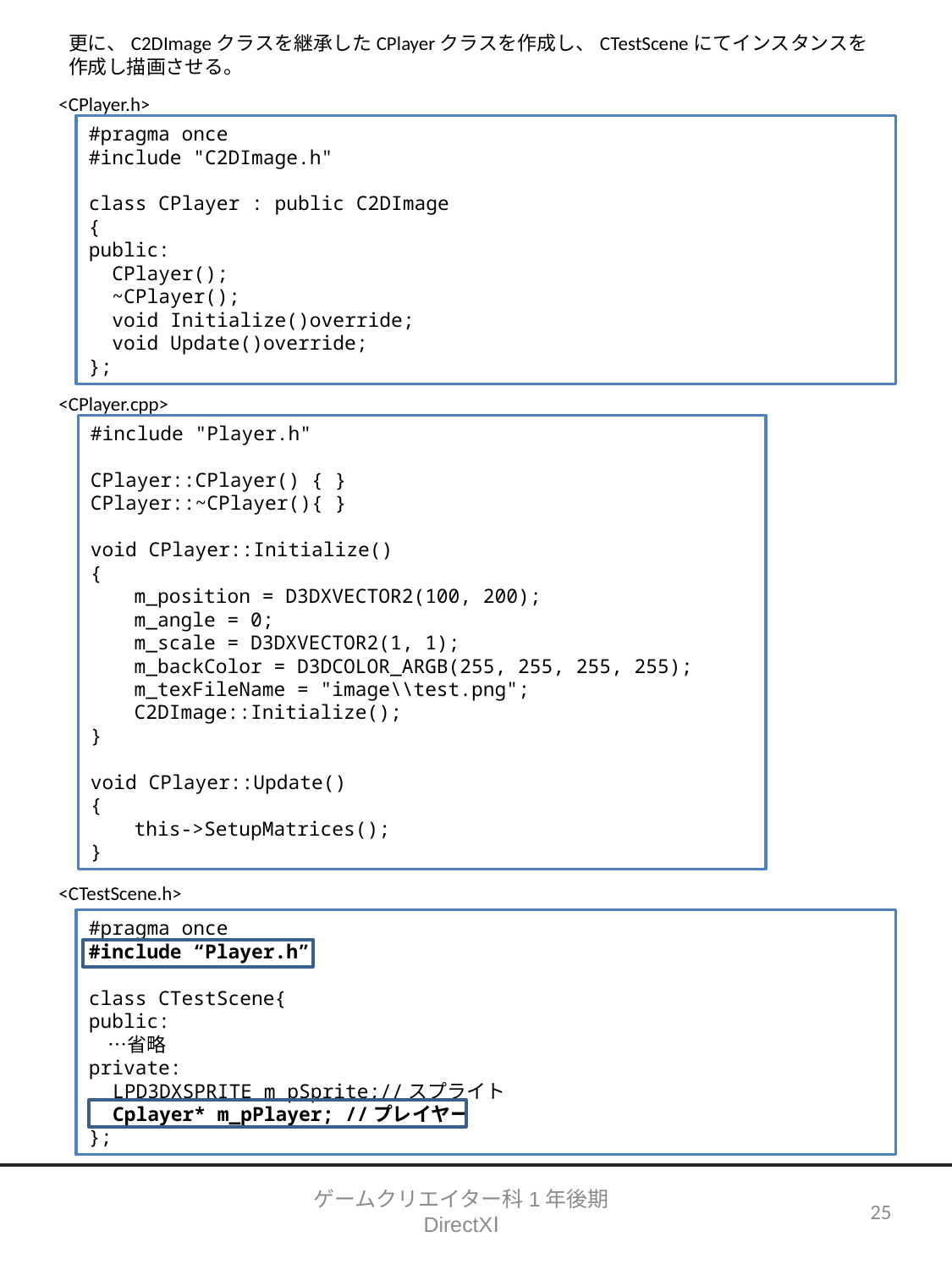

更に、C2DImageクラスを継承したCPlayerクラスを作成し、CTestSceneにてインスタンスを作成し描画させる。
<CPlayer.h>
#pragma once
#include "C2DImage.h"

class CPlayer : public C2DImage
{
public:
  CPlayer();
  ~CPlayer();
  void Initialize()override;
  void Update()override;
};
<CPlayer.cpp>
#include "Player.h"

CPlayer::CPlayer() { }
CPlayer::~CPlayer(){ }

void CPlayer::Initialize()
{
　　m_position = D3DXVECTOR2(100, 200);
　　m_angle = 0;
　　m_scale = D3DXVECTOR2(1, 1);
　　m_backColor = D3DCOLOR_ARGB(255, 255, 255, 255);
　　m_texFileName = "image\\test.png";
　　C2DImage::Initialize();
}

void CPlayer::Update()
{
　　this->SetupMatrices();
}
<CTestScene.h>
#pragma once
#include “Player.h”

class CTestScene{
public:
　…省略
private:
　LPD3DXSPRITE m_pSprite;//スプライト
　Cplayer* m_pPlayer; //プレイヤー
};

ゲームクリエイター科1年後期 DirectXⅠ
25